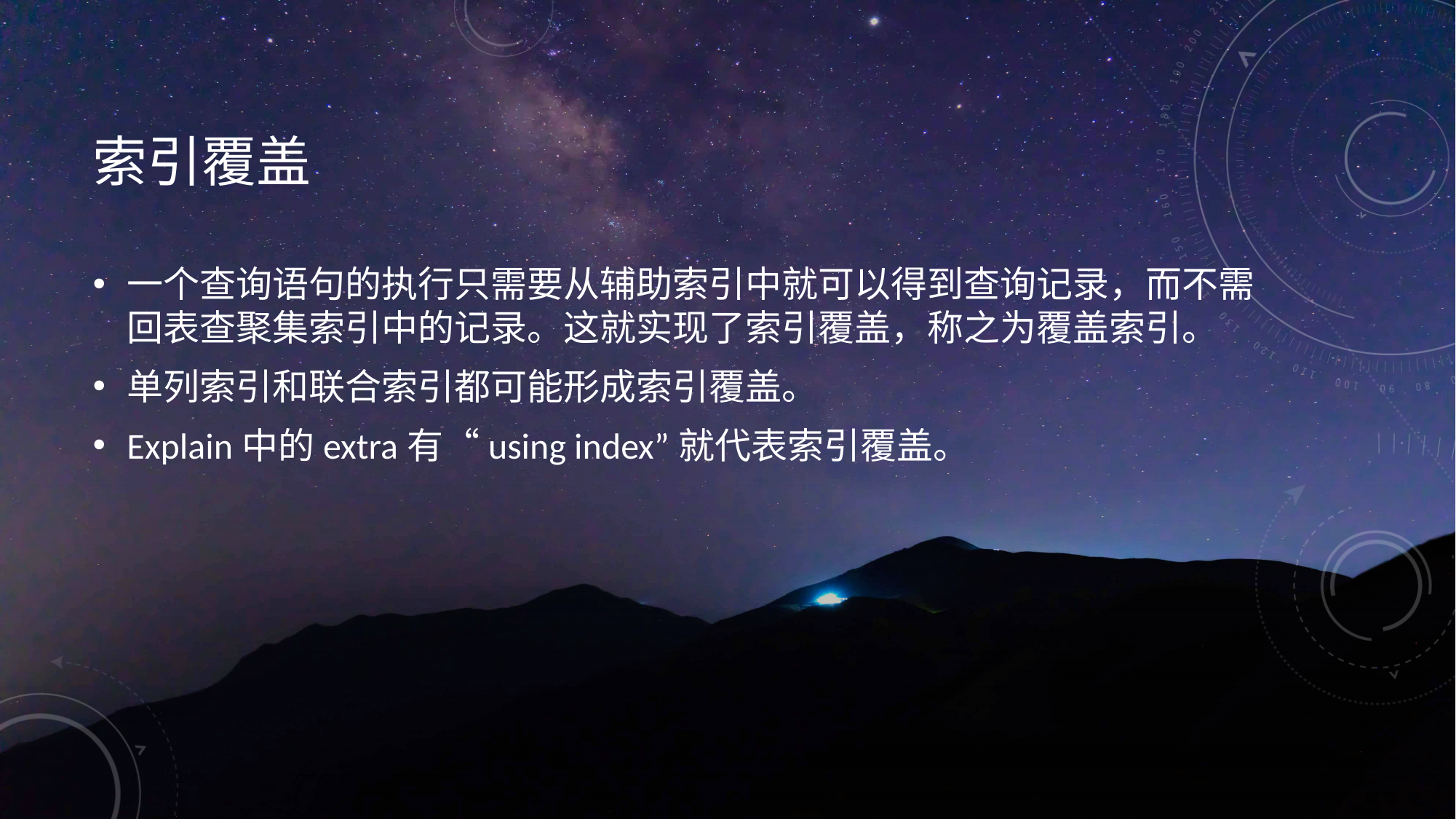

# 索引覆盖
一个查询语句的执行只需要从辅助索引中就可以得到查询记录，而不需回表查聚集索引中的记录。这就实现了索引覆盖，称之为覆盖索引。
单列索引和联合索引都可能形成索引覆盖。
Explain中的extra有“using index”就代表索引覆盖。